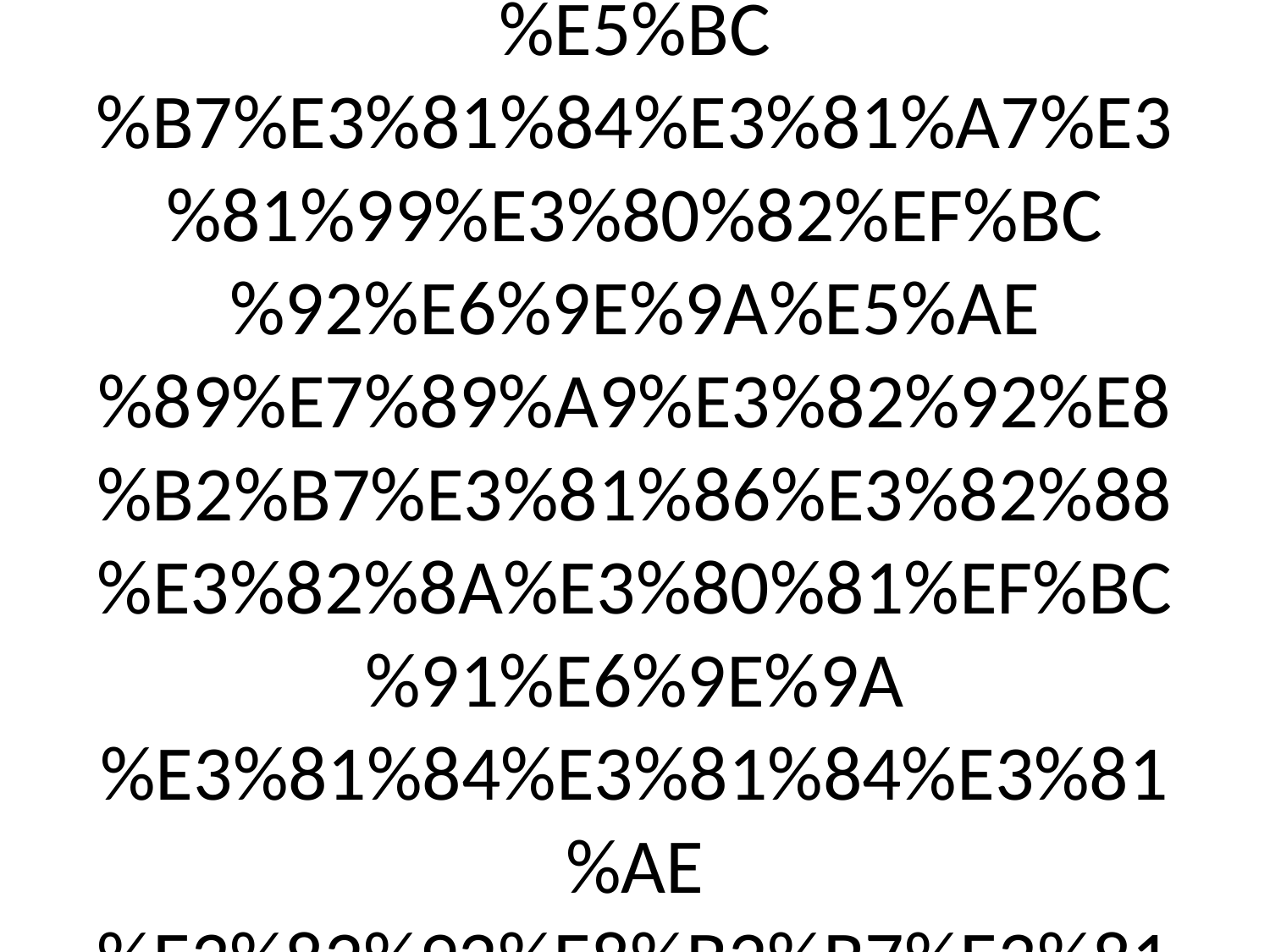

# - **デッキの過剰拡大:** これもありがちですが、**カードを買いすぎてデッキが膨らみ、回り切らない**パターンです。強いアイテムを見るとつい全部欲しくなりますが、買ったカードを引けなければ意味がありません。特にゲーム終盤に差し掛かってもカードを買い続けるのは危険で、**最後まで引けないカードが増えるだけ**になります。もしアイテム市場に欲しいカードが複数あっても、**厳選して1～2枚に留める**のが得策です ([アルナック攻略：②基本的な考え方｜京大シミュ研](https://note.com/ku_simken/n/ncbc99c958430#:~:text=4%E3%82%B3%E3%82%A4%E3%83%B3%E3%82%AB%E3%83%BC%E3%83%89%E3%81%AF%E5%8D%98%E7%B4%94%E3%81%AB%E5%BC%B7%E3%81%84%E3%81%A7%E3%81%99%E3%80%82%EF%BC%92%E6%9E%9A%E5%AE%89%E7%89%A9%E3%82%92%E8%B2%B7%E3%81%86%E3%82%88%E3%82%8A%E3%80%81%EF%BC%91%E6%9E%9A%E3%81%84%E3%81%84%E3%81%AE%E3%82%92%E8%B2%B7%E3%81%84%E3%81%BE%E3%81%97%E3%82%87%E3%81%86%E3%80%82))。逆に**カードを全く買わない**のも問題です。初期デッキ6枚だけで戦うのはリソース生産力が足りず、結局研究や探索が滞ってしまいます。カード購入枚数は**多すぎず少なすぎず**、中庸を心がけましょう。目安として**ゲーム全体で買うカードはアイテム3～5枚＋遺物1～2枚程度**に収めると丁度よい循環になります。